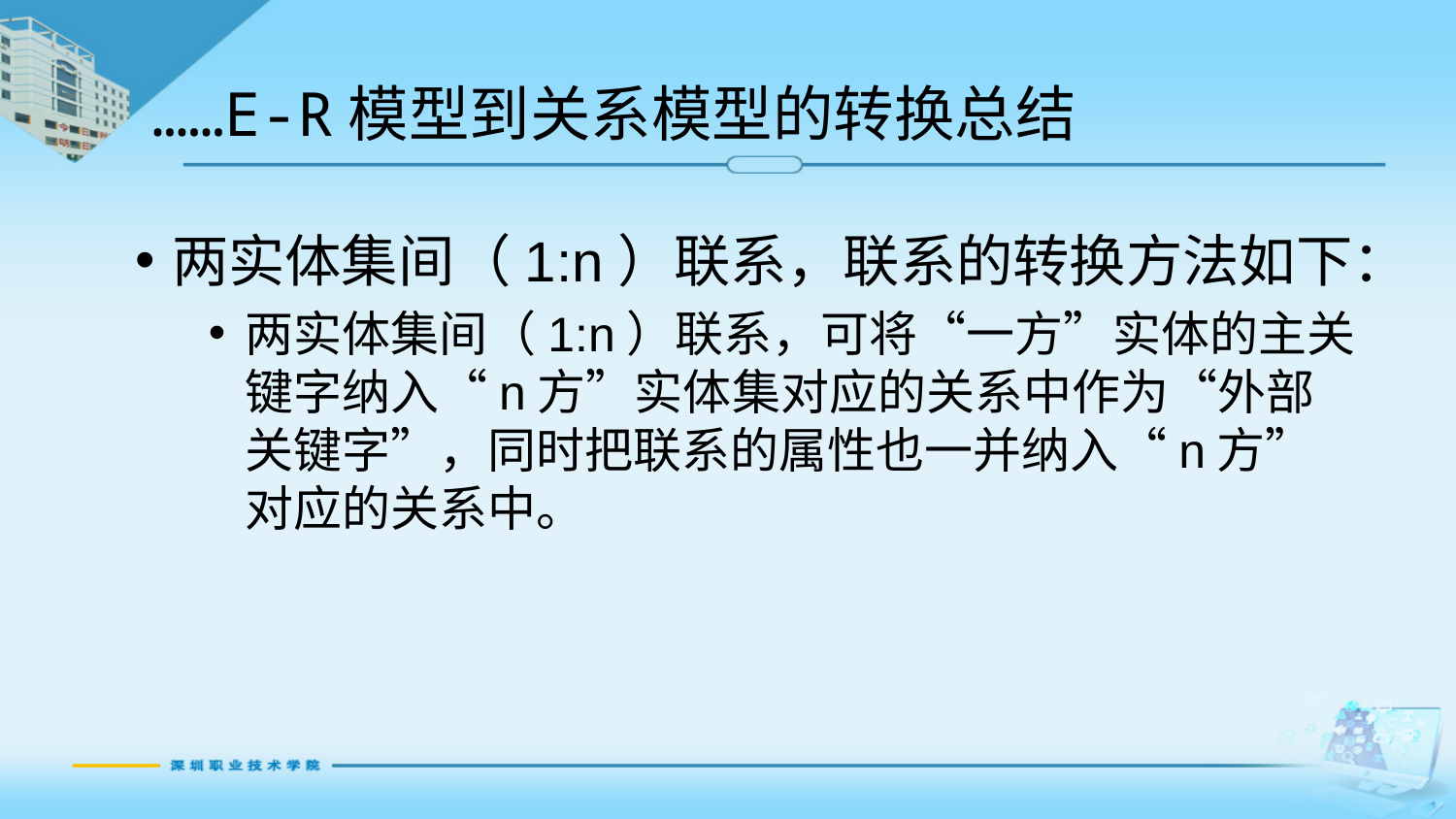

# ……E-R模型到关系模型的转换总结
两实体集间（1:n）联系，联系的转换方法如下：
两实体集间（1:n）联系，可将“一方”实体的主关键字纳入“n方”实体集对应的关系中作为“外部关键字”，同时把联系的属性也一并纳入“n方”对应的关系中。